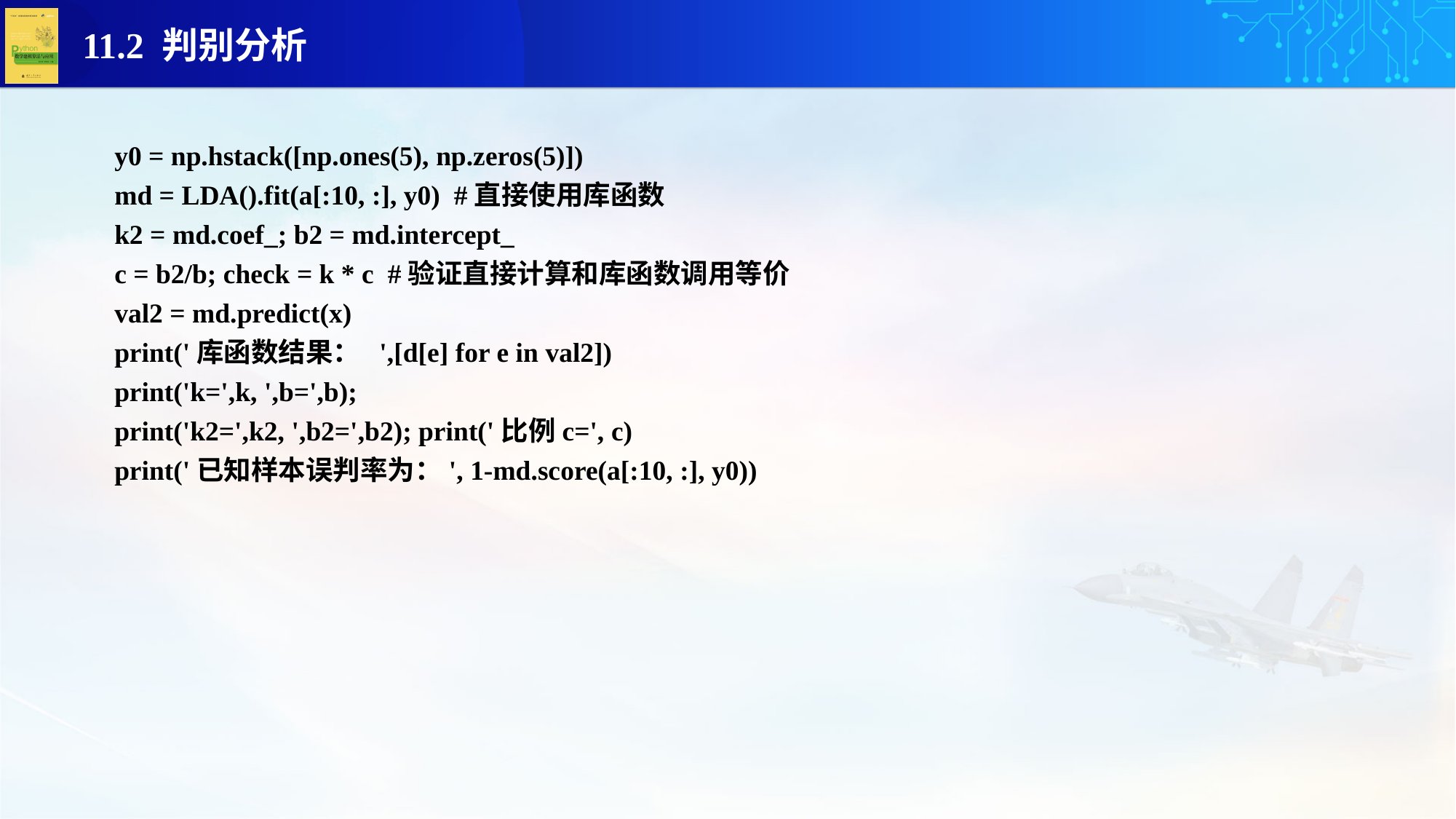

y0 = np.hstack([np.ones(5), np.zeros(5)])
md = LDA().fit(a[:10, :], y0)  #直接使用库函数
k2 = md.coef_; b2 = md.intercept_
c = b2/b; check = k * c  #验证直接计算和库函数调用等价
val2 = md.predict(x)
print('库函数结果：  ',[d[e] for e in val2])
print('k=',k, ',b=',b);
print('k2=',k2, ',b2=',b2); print('比例c=', c)
print('已知样本误判率为：', 1-md.score(a[:10, :], y0))